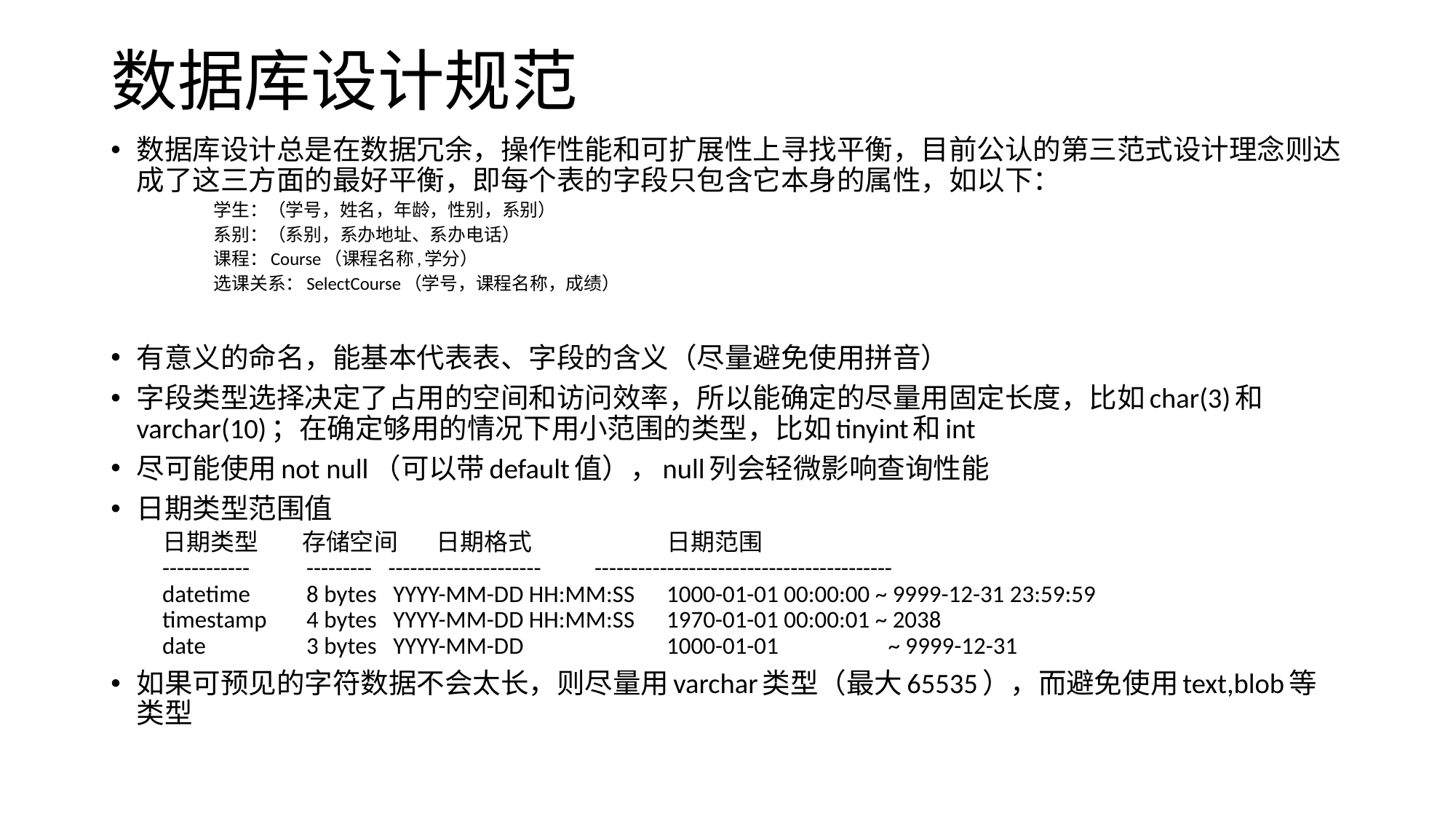

# 数据库设计规范
数据库设计总是在数据冗余，操作性能和可扩展性上寻找平衡，目前公认的第三范式设计理念则达成了这三方面的最好平衡，即每个表的字段只包含它本身的属性，如以下：
学生：（学号，姓名，年龄，性别，系别）
系别：（系别，系办地址、系办电话）
课程：Course（课程名称,学分）
选课关系：SelectCourse（学号，课程名称，成绩）

有意义的命名，能基本代表表、字段的含义（尽量避免使用拼音）
字段类型选择决定了占用的空间和访问效率，所以能确定的尽量用固定长度，比如char(3)和varchar(10)；在确定够用的情况下用小范围的类型，比如tinyint和int
尽可能使用not null（可以带default值），null列会轻微影响查询性能
日期类型范围值
日期类型        存储空间       日期格式                 	日期范围
------------ 	---------   --------------------- 		-----------------------------------------
datetime       	8 bytes   YYYY-MM-DD HH:MM:SS   	1000-01-01 00:00:00 ~ 9999-12-31 23:59:59
timestamp      	4 bytes   YYYY-MM-DD HH:MM:SS   	1970-01-01 00:00:01 ~ 2038
date           	3 bytes   YYYY-MM-DD            	        	1000-01-01          	 ~ 9999-12-31
如果可预见的字符数据不会太长，则尽量用varchar类型（最大65535），而避免使用text,blob等类型